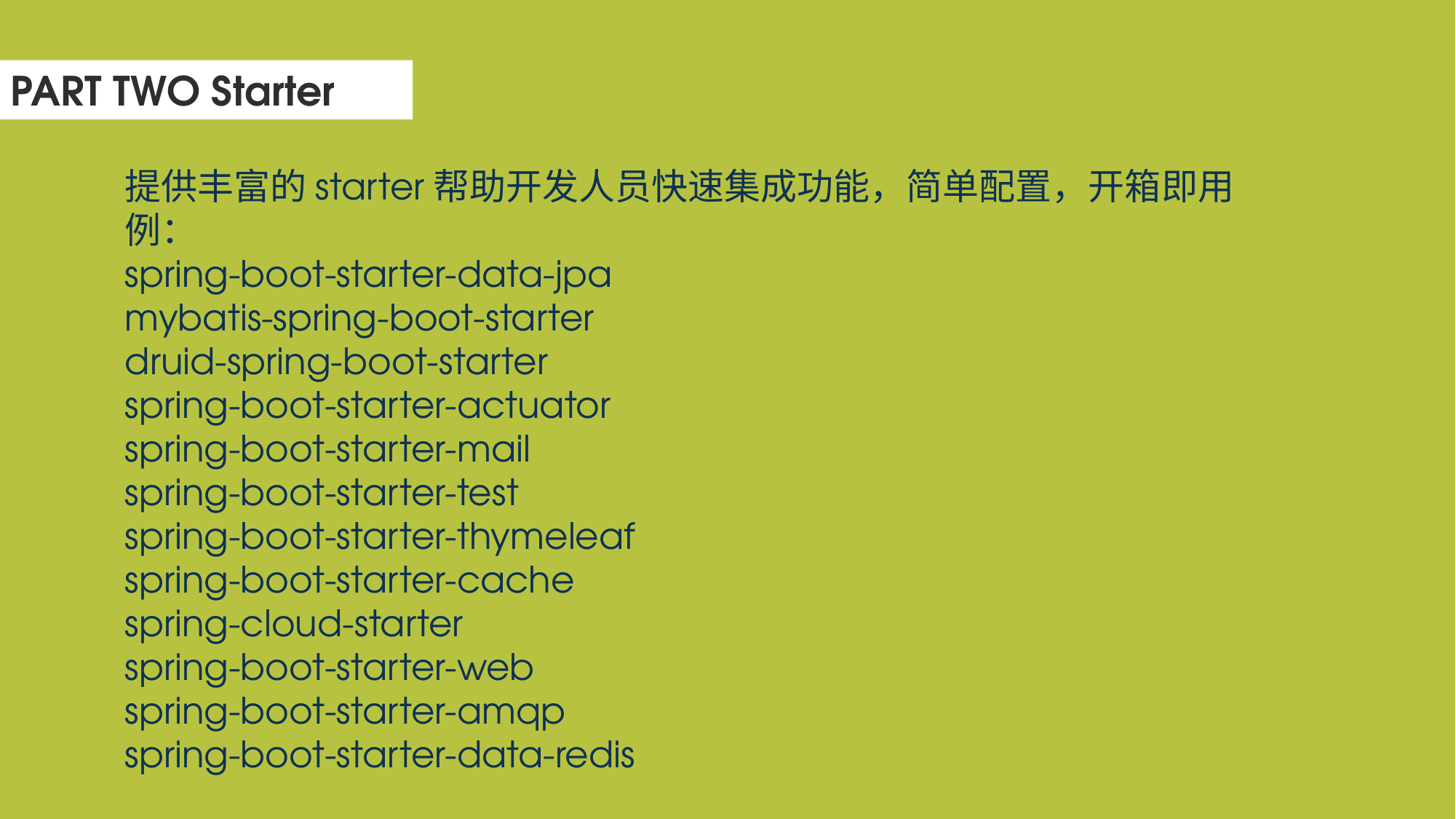

PART TWO Starter
提供丰富的starter帮助开发人员快速集成功能，简单配置，开箱即用
例：
spring-boot-starter-data-jpa
mybatis-spring-boot-starter
druid-spring-boot-starter
spring-boot-starter-actuator
spring-boot-starter-mail
spring-boot-starter-test
spring-boot-starter-thymeleaf
spring-boot-starter-cache
spring-cloud-starter
spring-boot-starter-web
spring-boot-starter-amqp
spring-boot-starter-data-redis